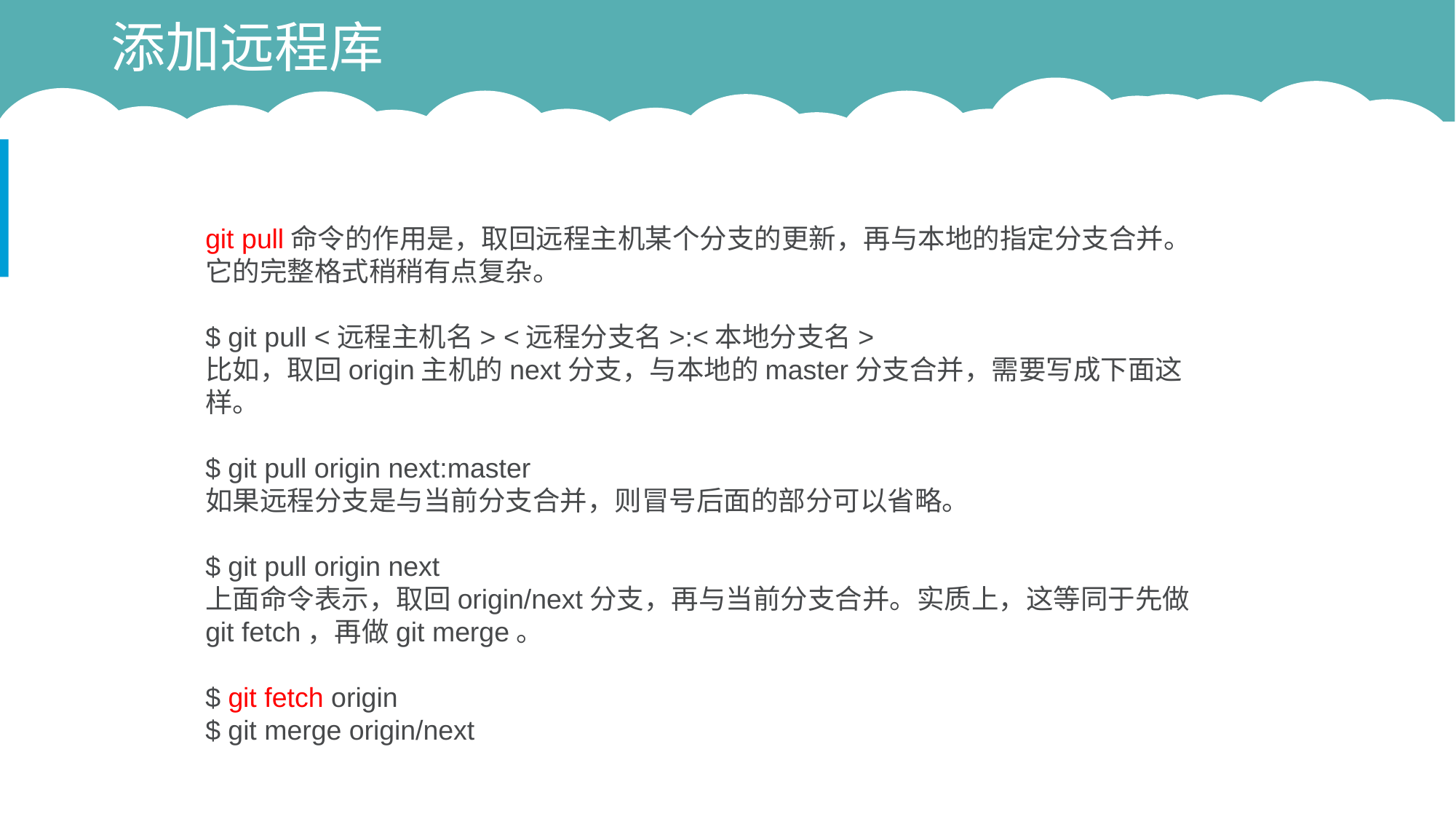

# 添加远程库

git pull命令的作用是，取回远程主机某个分支的更新，再与本地的指定分支合并。它的完整格式稍稍有点复杂。

$ git pull <远程主机名> <远程分支名>:<本地分支名>
比如，取回origin主机的next分支，与本地的master分支合并，需要写成下面这样。

$ git pull origin next:master
如果远程分支是与当前分支合并，则冒号后面的部分可以省略。

$ git pull origin next
上面命令表示，取回origin/next分支，再与当前分支合并。实质上，这等同于先做git fetch，再做git merge。

$ git fetch origin
$ git merge origin/next